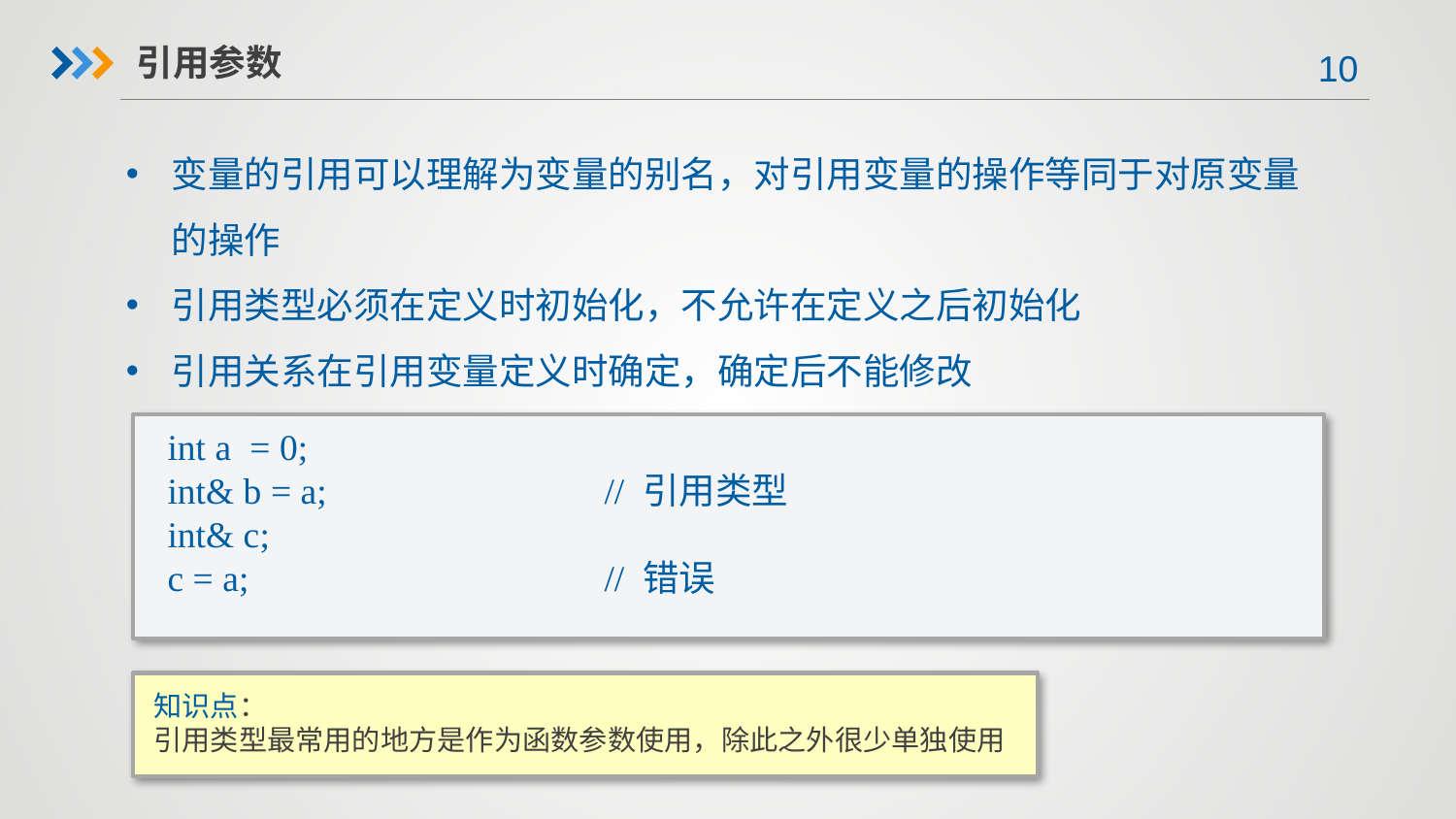

引用参数
变量的引用可以理解为变量的别名，对引用变量的操作等同于对原变量的操作
引用类型必须在定义时初始化，不允许在定义之后初始化
引用关系在引用变量定义时确定，确定后不能修改

int a  = 0;
int& b = a;		// 引用类型
int& c;
c = a;			// 错误

知识点：
引用类型最常用的地方是作为函数参数使用，除此之外很少单独使用